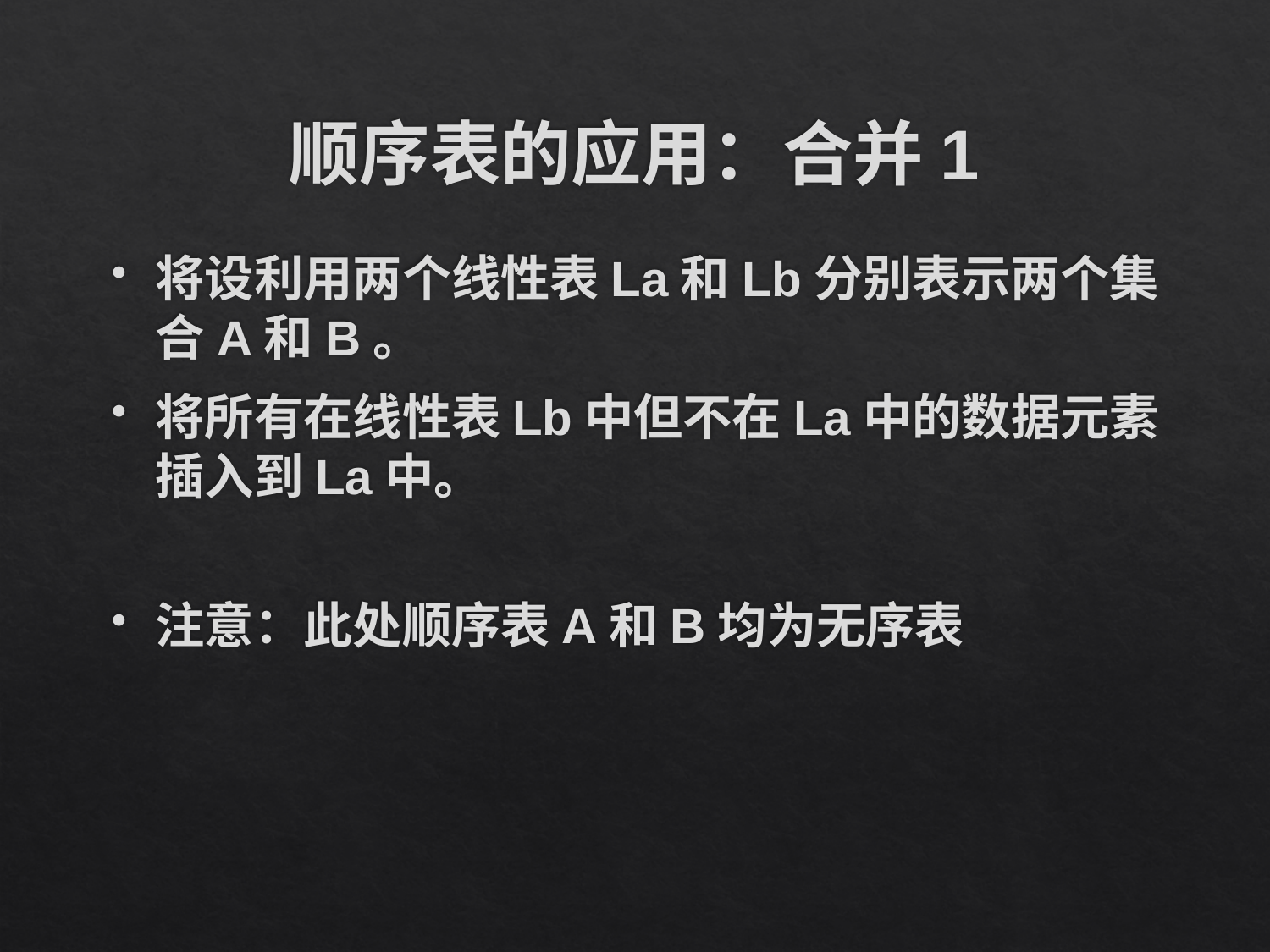

# 顺序表的应用：合并1
将设利用两个线性表La和Lb分别表示两个集合A和B。
将所有在线性表Lb中但不在La中的数据元素插入到La中。

注意：此处顺序表A和B均为无序表